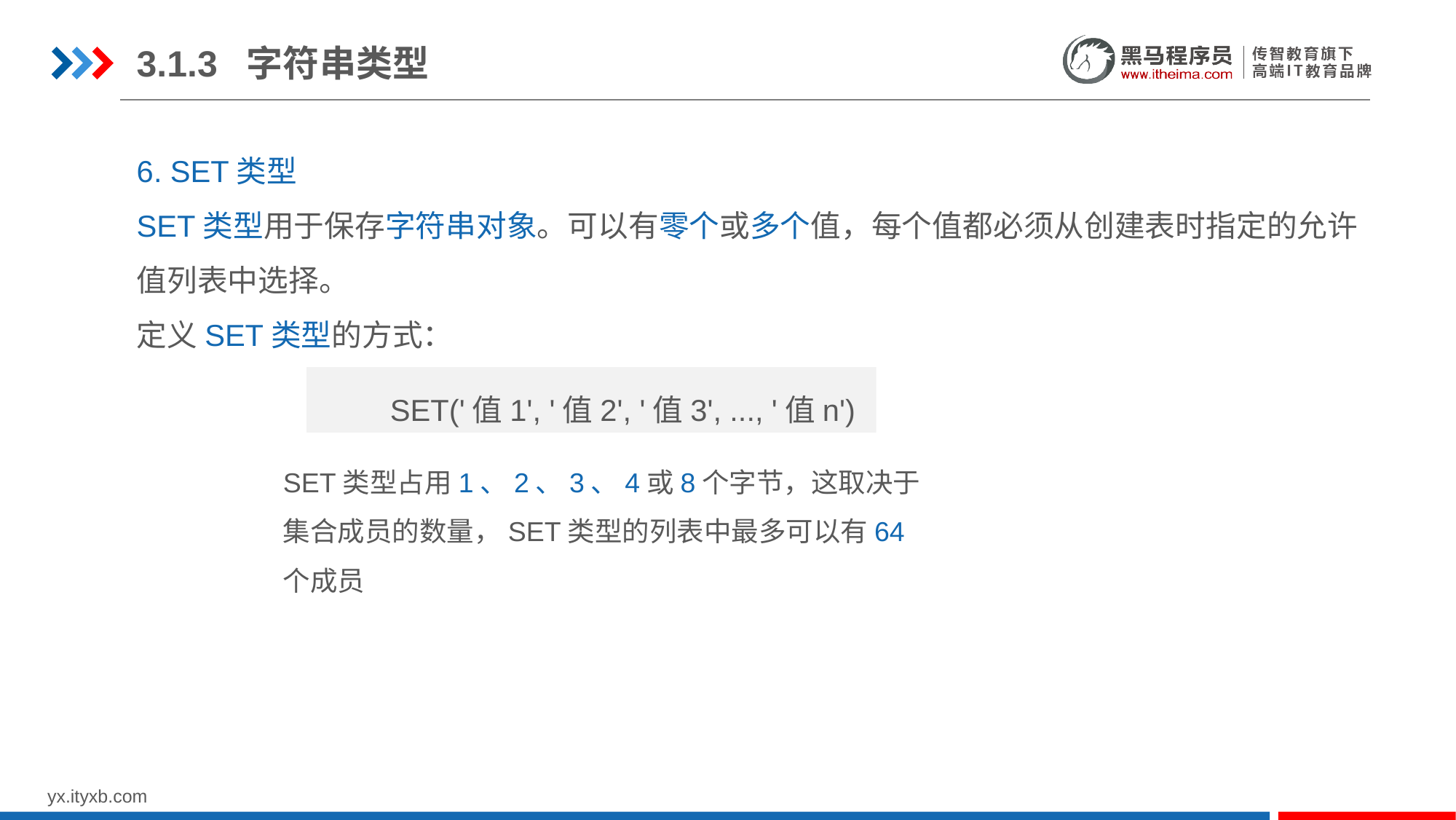

3.1.3  字符串类型
6. SET类型
SET类型用于保存字符串对象。可以有零个或多个值，每个值都必须从创建表时指定的允许值列表中选择。
定义SET类型的方式：
SET('值1', '值2', '值3', ..., '值n')
SET类型占用1、2、3、4或8个字节，这取决于集合成员的数量，SET类型的列表中最多可以有64个成员